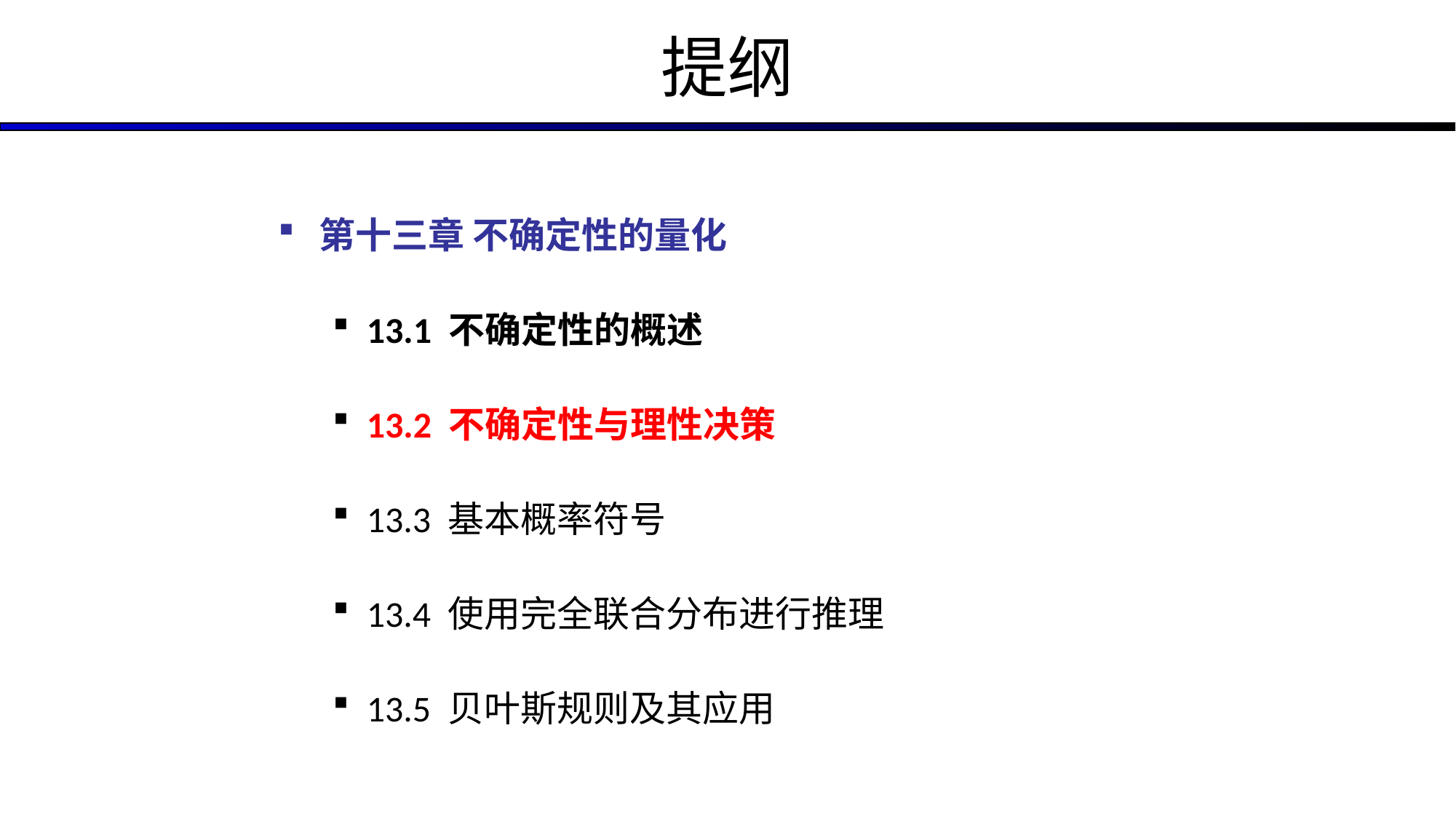

# 提纲
第十三章 不确定性的量化
13.1 不确定性的概述
13.2 不确定性与理性决策
13.3 基本概率符号
13.4 使用完全联合分布进行推理
13.5 贝叶斯规则及其应用